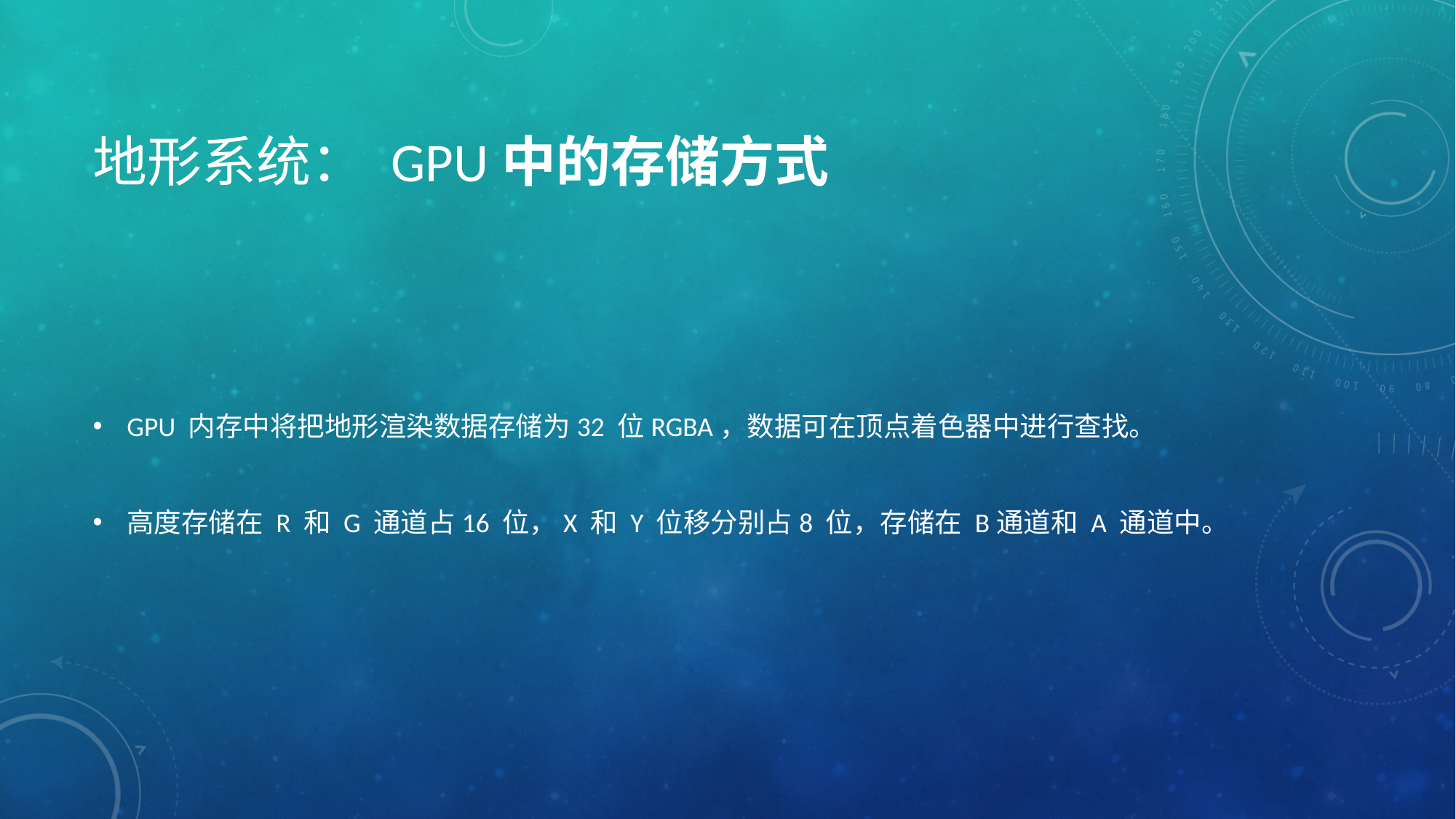

# 地形系统： GPU中的存储方式
GPU 内存中将把地形渲染数据存储为32 位RGBA，数据可在顶点着色器中进行查找。

高度存储在 R 和 G 通道占16 位，X 和 Y 位移分别占8 位，存储在 B通道和 A 通道中。